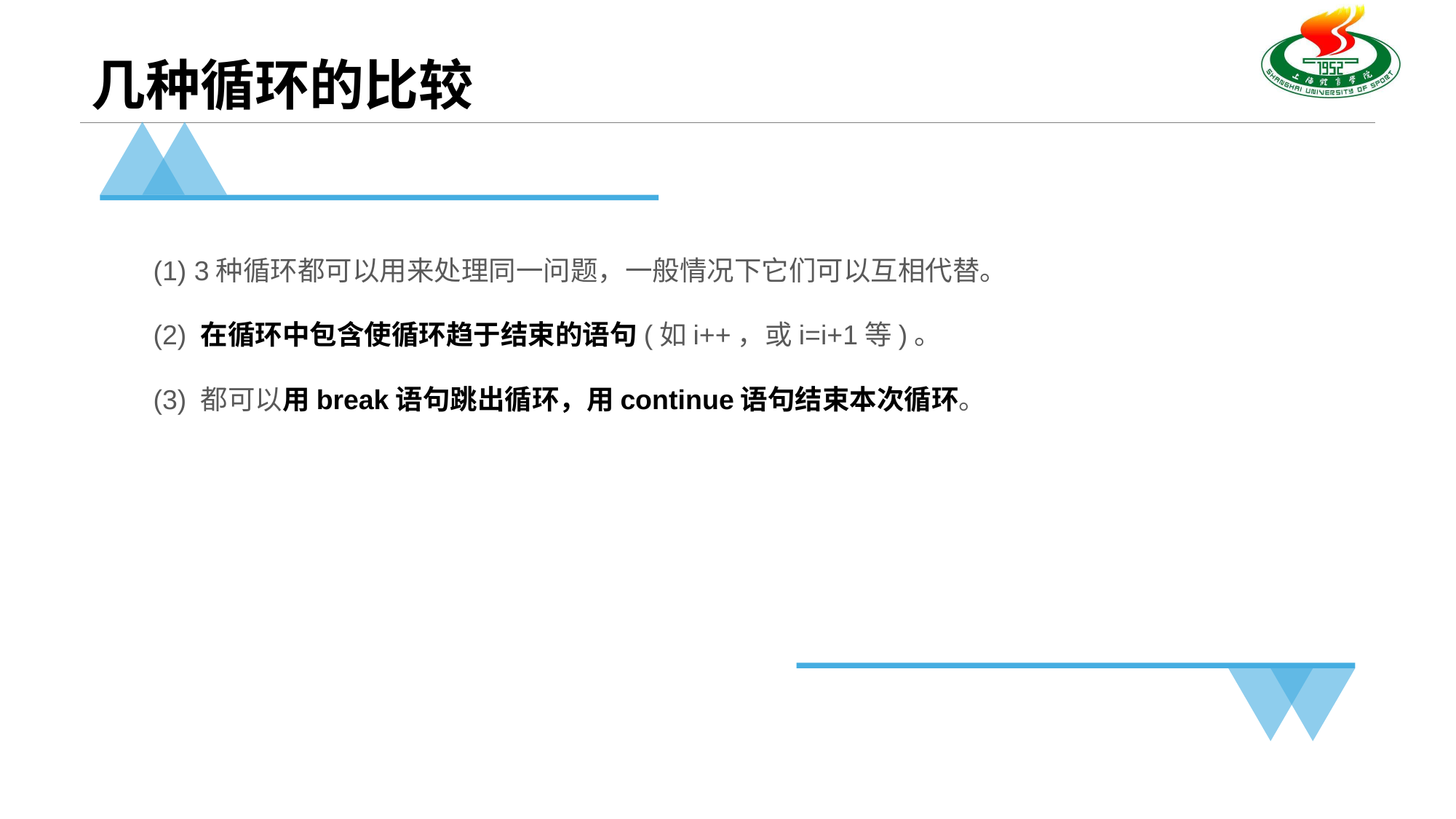

# 几种循环的比较

(1) 3种循环都可以用来处理同一问题，一般情况下它们可以互相代替。
(2) 在循环中包含使循环趋于结束的语句(如i++，或i=i+1等)。
(3) 都可以用break语句跳出循环，用continue语句结束本次循环。